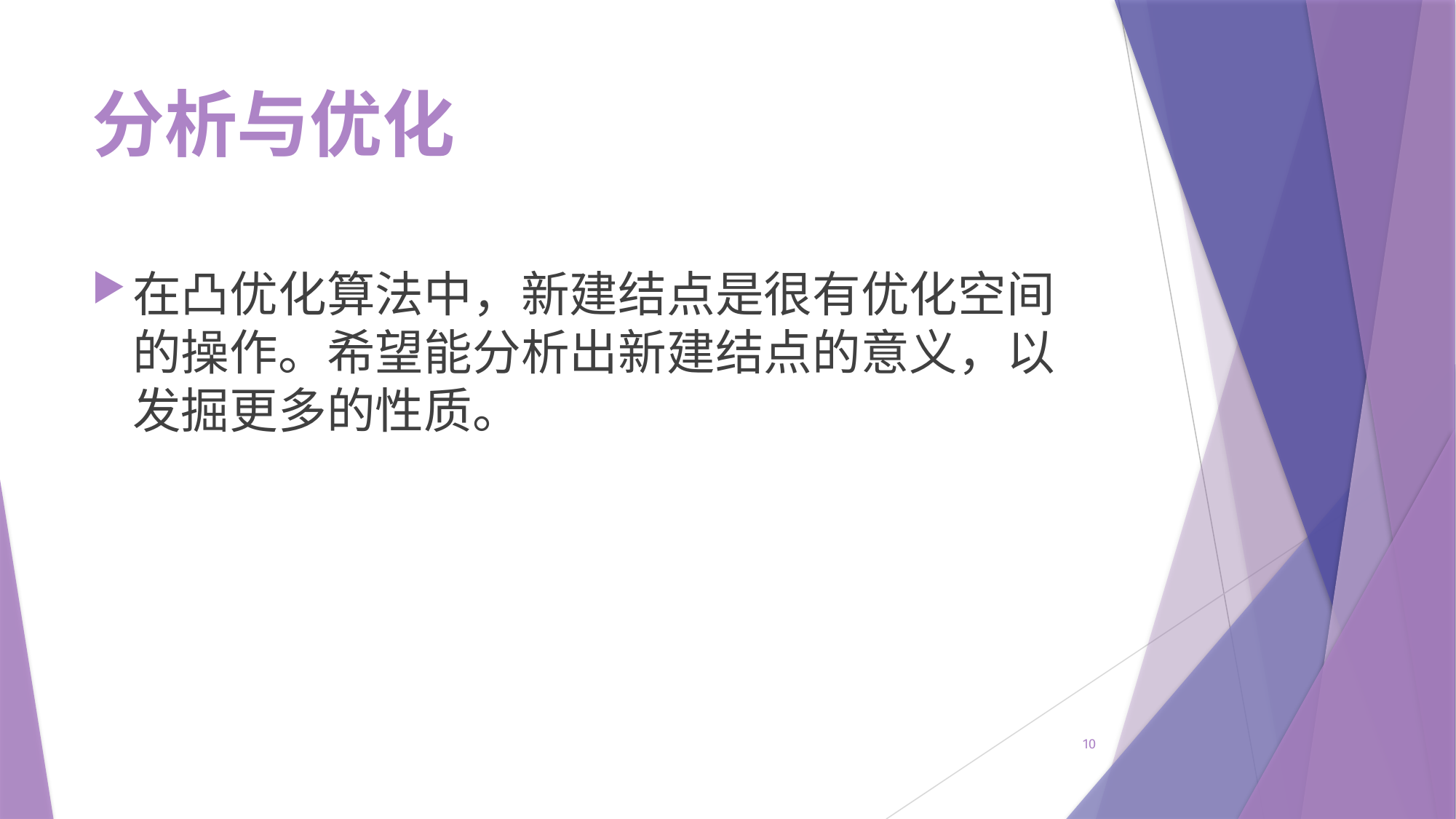

# 分析与优化
在凸优化算法中，新建结点是很有优化空间的操作。希望能分析出新建结点的意义，以发掘更多的性质。
10